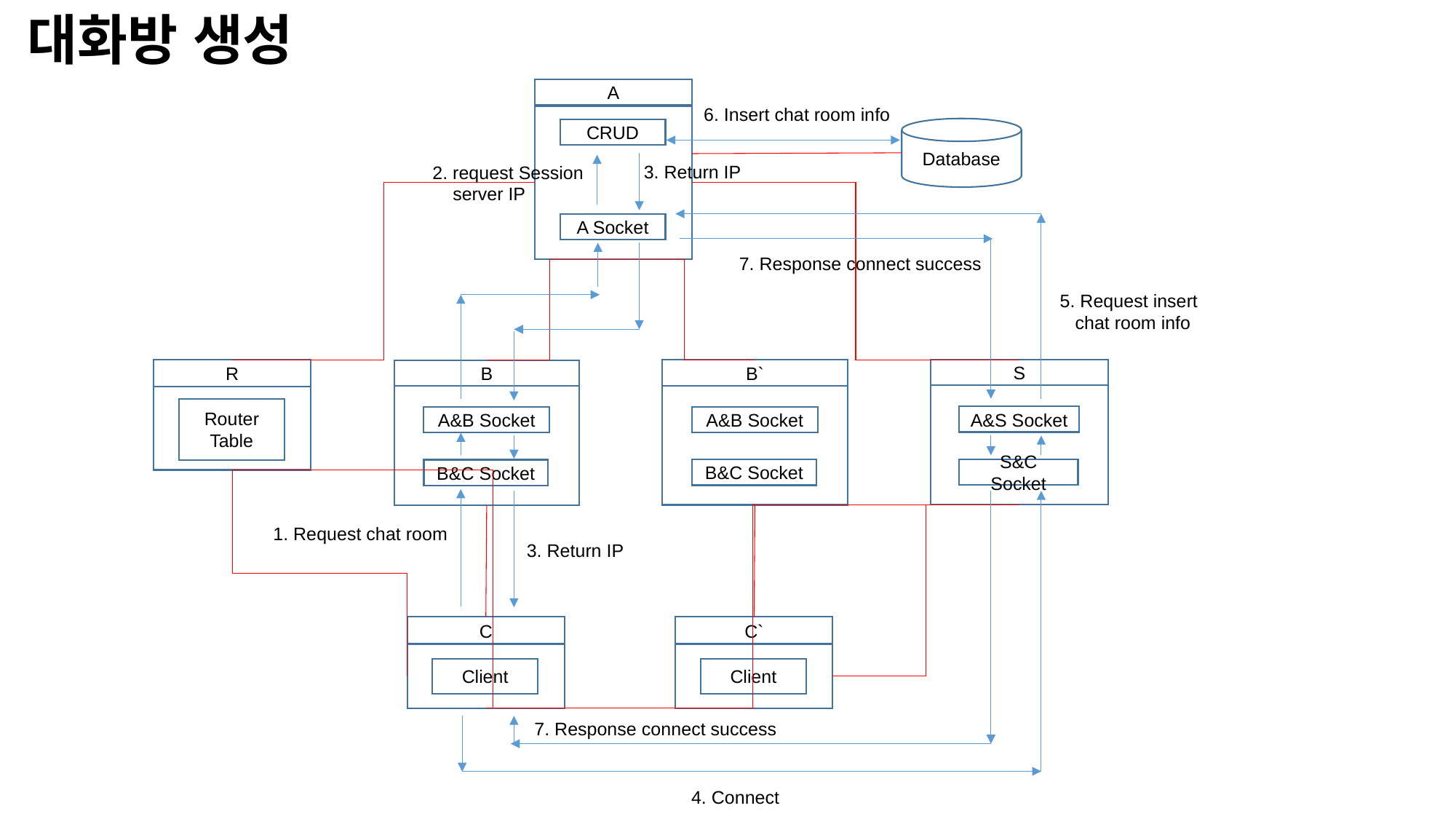

대화방 생성
3. Return IP
A

CRUD
A Socket
R

Router
Table
S

A&S Socket
S&C Socket
B`

A&B Socket
B&C Socket
B

A&B Socket
B&C Socket
C

Client
C`

Client
Database
2. request Session
    server IP
1. Request chat room
3. Return IP
6. Insert chat room info
3. Return IP
7. Response connect success
5. Request insert
   chat room info
7. Response connect success
4. Connect